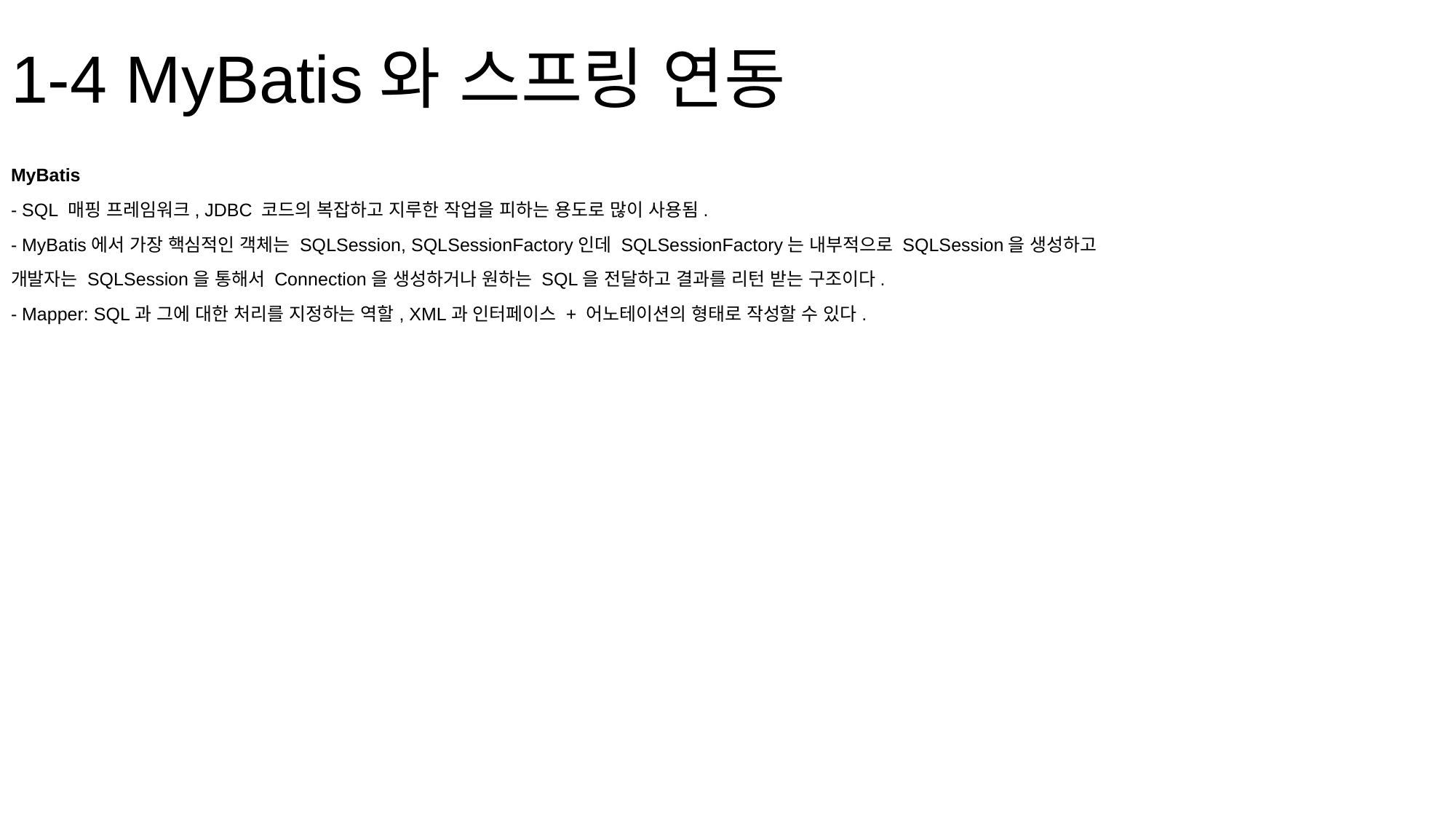

# 1-4 MyBatis와 스프링 연동
MyBatis
- SQL 매핑 프레임워크, JDBC 코드의 복잡하고 지루한 작업을 피하는 용도로 많이 사용됨.
- MyBatis에서 가장 핵심적인 객체는 SQLSession, SQLSessionFactory인데 SQLSessionFactory는 내부적으로 SQLSession을 생성하고
개발자는 SQLSession을 통해서 Connection을 생성하거나 원하는 SQL을 전달하고 결과를 리턴 받는 구조이다.
- Mapper: SQL과 그에 대한 처리를 지정하는 역할, XML과 인터페이스 + 어노테이션의 형태로 작성할 수 있다.